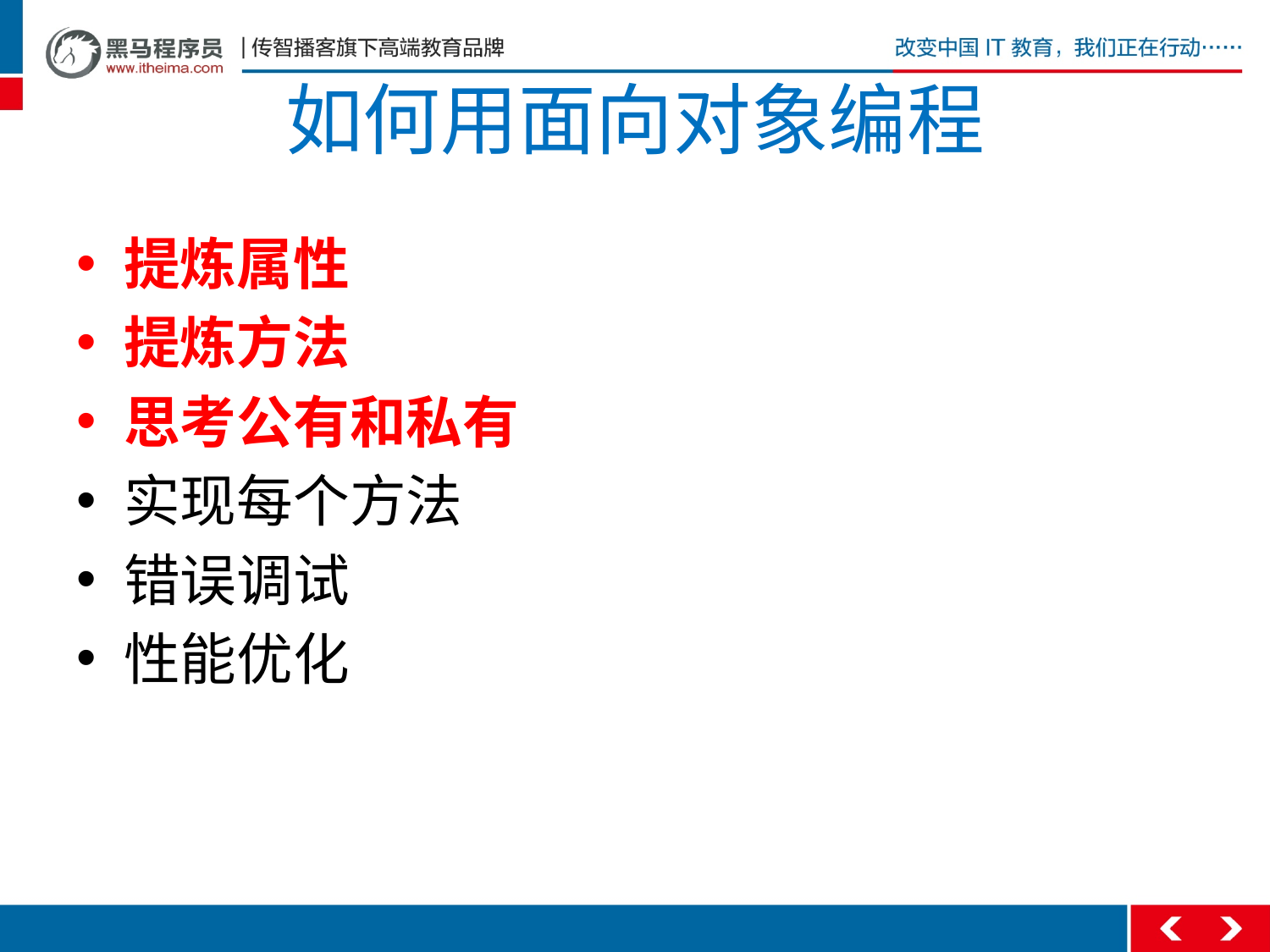

# 如何用面向对象编程
提炼属性
提炼方法
思考公有和私有
实现每个方法
错误调试
性能优化